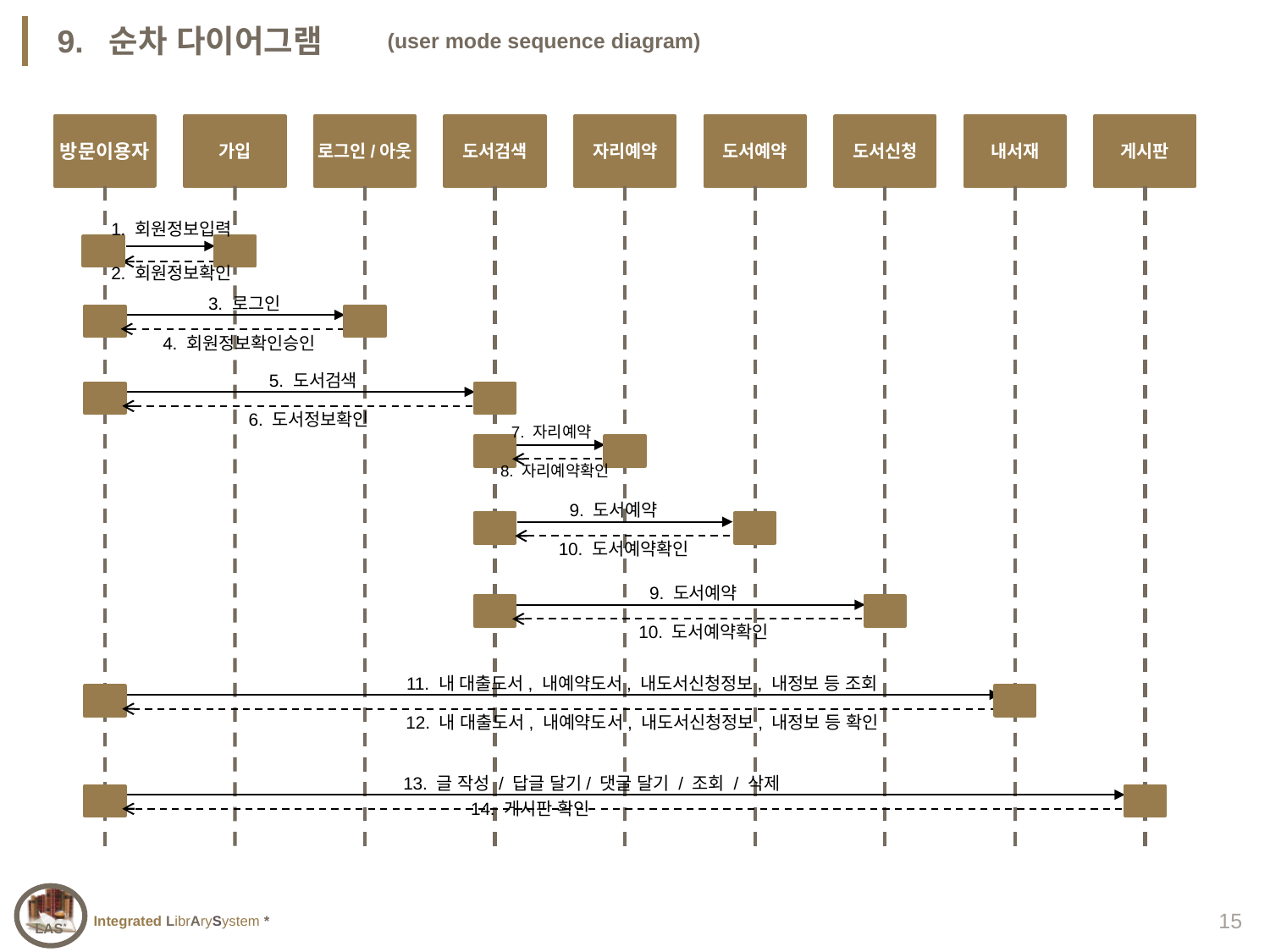

9.  순차 다이어그램
(user mode sequence diagram)
방문이용자
가입
로그인/아웃
도서검색
자리예약
도서예약
도서신청
내서재
게시판
1. 회원정보입력

2. 회원정보확인
3. 로그인

4. 회원정보확인승인
5. 도서검색

6. 도서정보확인
7. 자리예약

8. 자리예약확인
9. 도서예약

10. 도서예약확인
9. 도서예약

10. 도서예약확인
11. 내 대출도서, 내예약도서, 내도서신청정보, 내정보 등 조회

12. 내 대출도서, 내예약도서, 내도서신청정보, 내정보 등 확인
13. 글 작성 / 답글 달기/ 댓글 달기 / 조회 / 삭제

14. 게시판 확인
15